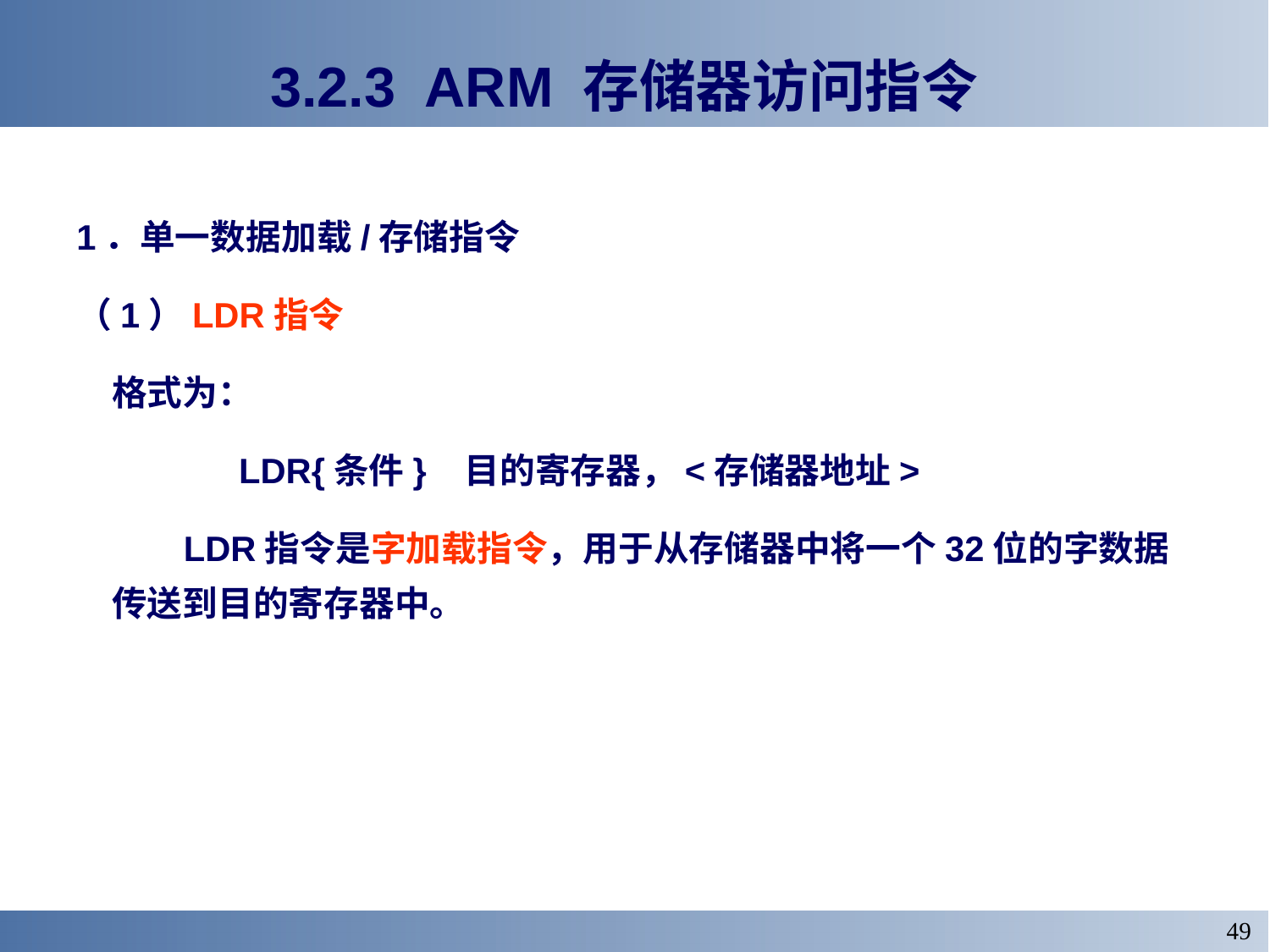

# 3.2.3  ARM 存储器访问指令
1．单一数据加载/存储指令
（1）LDR指令
	格式为：
		LDR{条件}   目的寄存器，<存储器地址>
           LDR指令是字加载指令，用于从存储器中将一个32位的字数据传送到目的寄存器中。